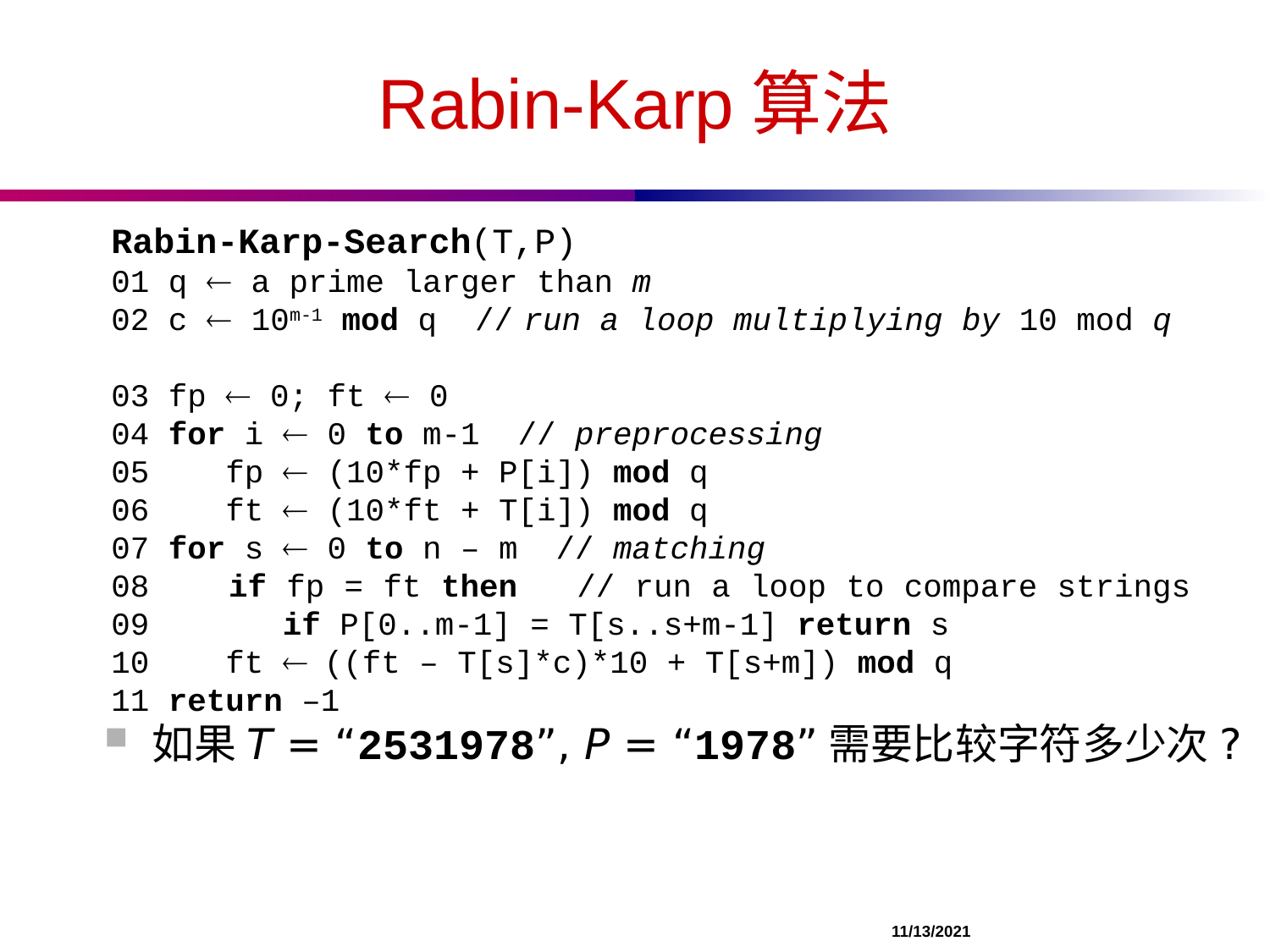

# Rabin-Karp算法
Rabin-Karp-Search(T,P)
01 q ← a prime larger than m
02 c ← 10m-1 mod q  // run a loop multiplying by 10 mod q
03 fp ← 0; ft ← 0
04 for i ← 0 to m-1  // preprocessing
05    fp ← (10*fp + P[i]) mod q
06    ft ← (10*ft + T[i]) mod q
07 for s ← 0 to n – m  // matching
08    if fp = ft then   // run a loop to compare strings
09       if P[0..m-1] = T[s..s+m-1] return s
10    ft ← ((ft – T[s]*c)*10 + T[s+m]) mod q
11 return –1
如果T = “2531978”, P = “1978”需要比较字符多少次?
		 				            11/13/2021